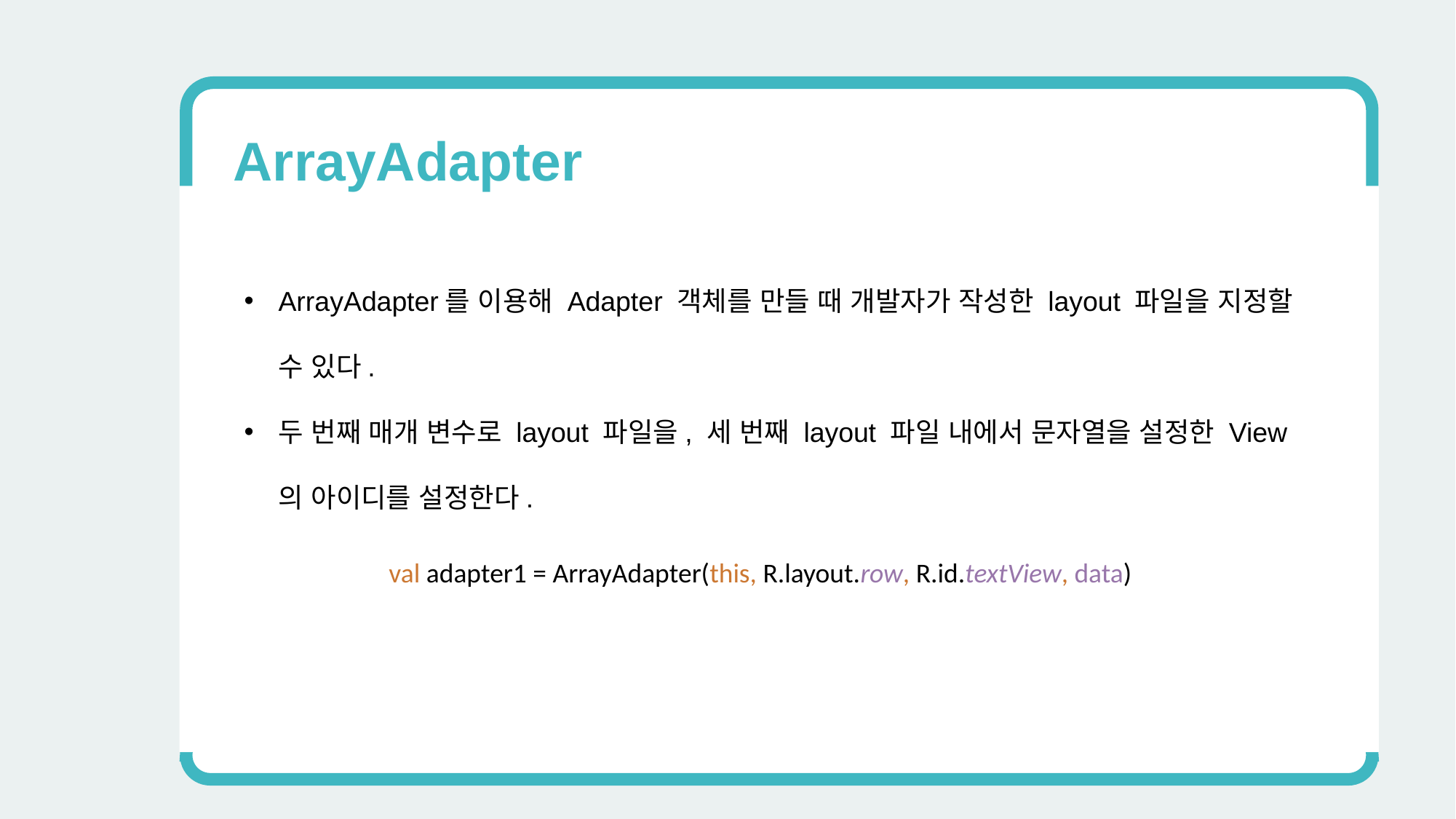

ArrayAdapter

ArrayAdapter를 이용해 Adapter 객체를 만들 때 개발자가 작성한 layout 파일을 지정할 수 있다.
두 번째 매개 변수로 layout 파일을, 세 번째 layout 파일 내에서 문자열을 설정한 View의 아이디를 설정한다.
val adapter1 = ArrayAdapter(this, R.layout.row, R.id.textView, data)